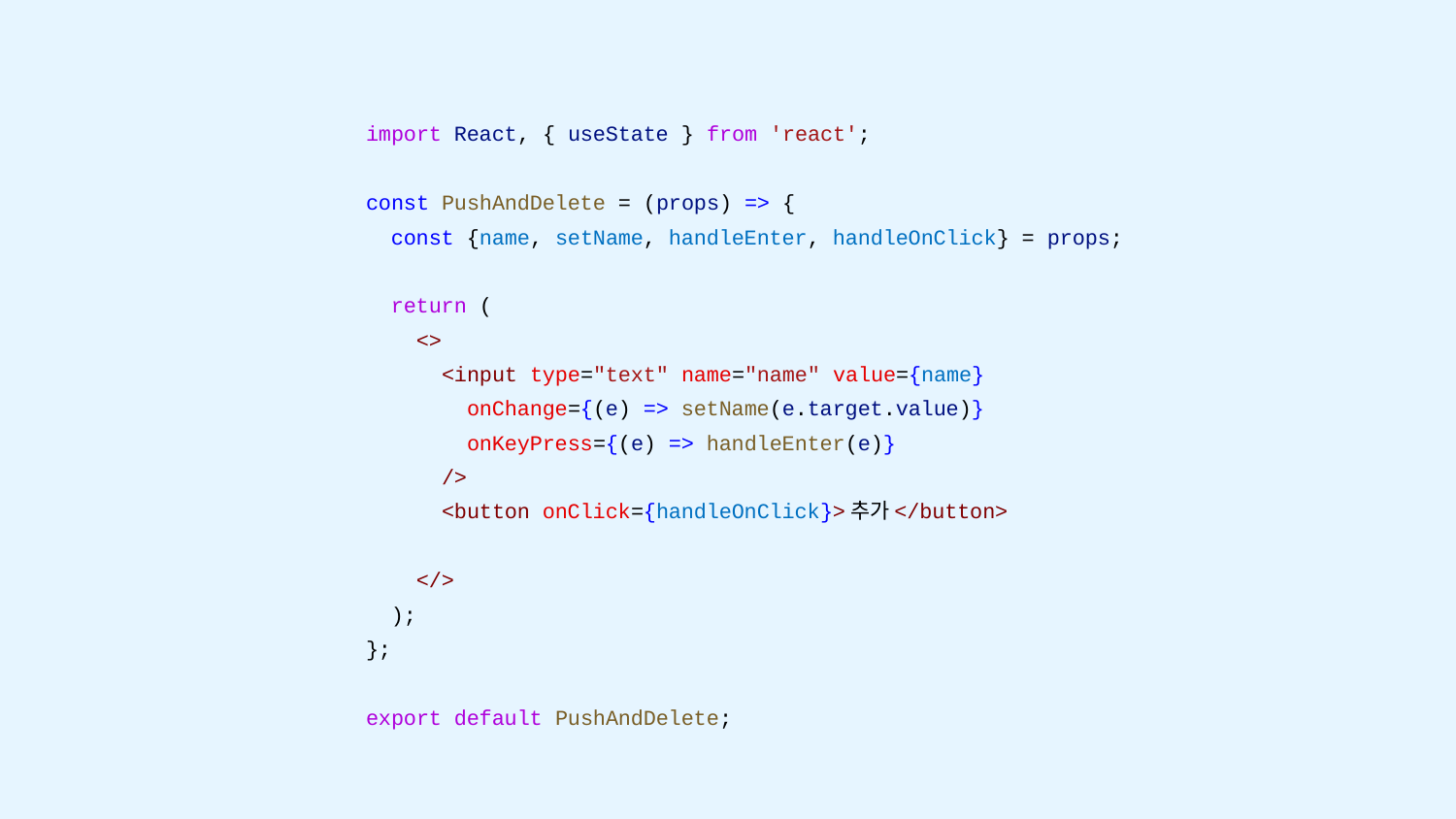

import React, { useState } from 'react';

const PushAndDelete = (props) => {
  const {name, setName, handleEnter, handleOnClick} = props;

  return (
    <>
      <input type="text" name="name" value={name}
        onChange={(e) => setName(e.target.value)}
        onKeyPress={(e) => handleEnter(e)}
      />
      <button onClick={handleOnClick}>추가</button>

    </>
  );
};

export default PushAndDelete;